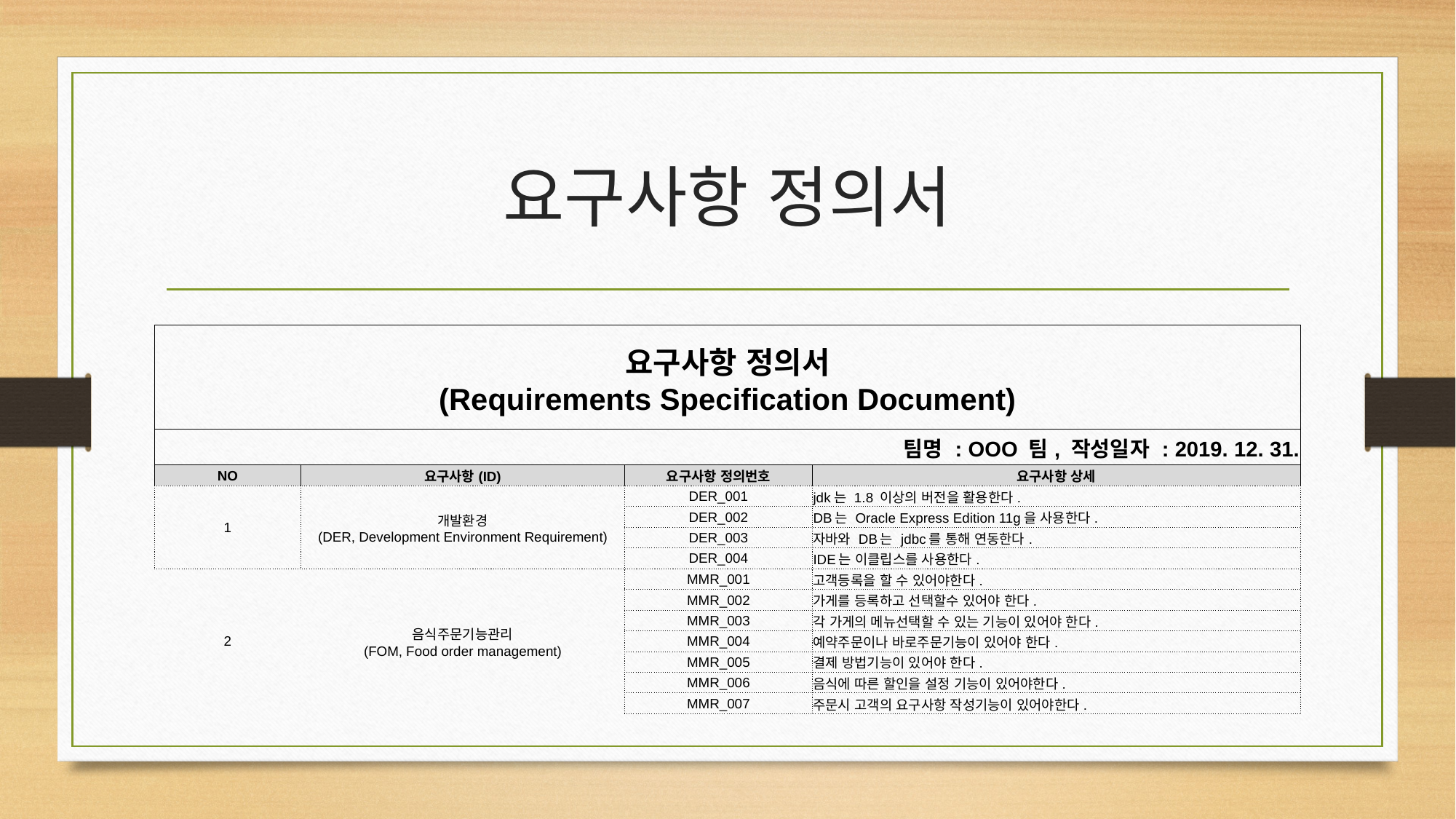

# 요구사항 정의서
|  |  |  |  |
| --- | --- | --- | --- |
| 요구사항 정의서 (Requirements Specification Document) |  |  |  |
| 팀명 : OOO 팀, 작성일자 : 2019. 12. 31. |  |  |  |
| NO | 요구사항(ID) | 요구사항 정의번호 | 요구사항 상세 |
| 1 | 개발환경 (DER, Development Environment Requirement) | DER\_001 | jdk는 1.8 이상의 버전을 활용한다. |
|  |  | DER\_002 | DB는 Oracle Express Edition 11g을 사용한다. |
|  |  | DER\_003 | 자바와 DB는 jdbc를 통해 연동한다. |
|  |  | DER\_004 | IDE는 이클립스를 사용한다. |
| 2 | 음식주문기능관리 (FOM, Food order management) | MMR\_001 | 고객등록을 할 수 있어야한다. |
|  |  | MMR\_002 | 가게를 등록하고 선택할수 있어야 한다. |
|  |  | MMR\_003 | 각 가게의 메뉴선택할 수 있는 기능이 있어야 한다. |
|  |  | MMR\_004 | 예약주문이나 바로주문기능이 있어야 한다. |
|  |  | MMR\_005 | 결제 방법기능이 있어야 한다. |
|  |  | MMR\_006 | 음식에 따른 할인을 설정 기능이 있어야한다. |
|  |  | MMR\_007 | 주문시 고객의 요구사항 작성기능이 있어야한다. |